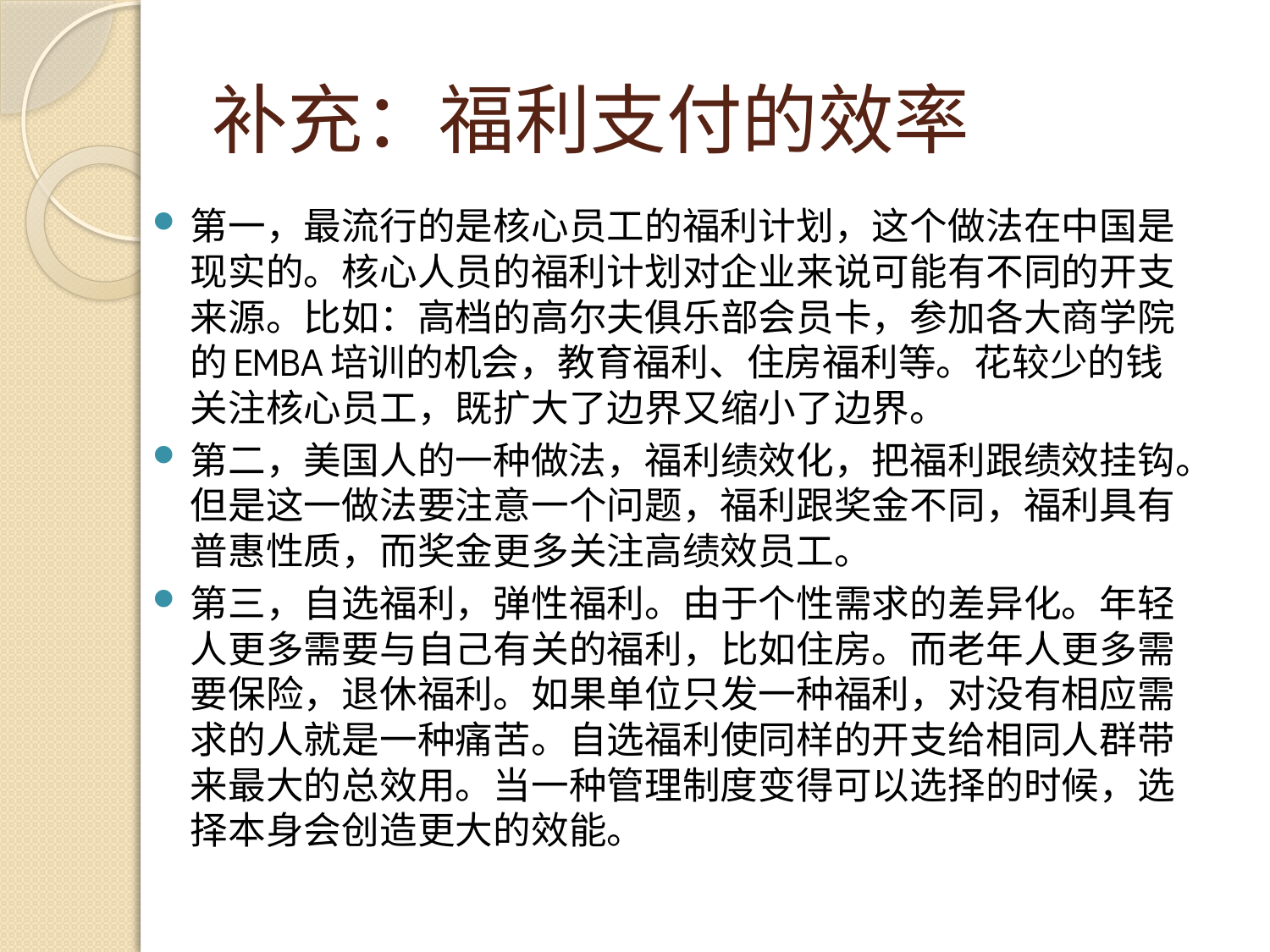

# 补充：福利支付的效率
第一，最流行的是核心员工的福利计划，这个做法在中国是现实的。核心人员的福利计划对企业来说可能有不同的开支来源。比如：高档的高尔夫俱乐部会员卡，参加各大商学院的EMBA培训的机会，教育福利、住房福利等。花较少的钱关注核心员工，既扩大了边界又缩小了边界。
第二，美国人的一种做法，福利绩效化，把福利跟绩效挂钩。但是这一做法要注意一个问题，福利跟奖金不同，福利具有普惠性质，而奖金更多关注高绩效员工。
第三，自选福利，弹性福利。由于个性需求的差异化。年轻人更多需要与自己有关的福利，比如住房。而老年人更多需要保险，退休福利。如果单位只发一种福利，对没有相应需求的人就是一种痛苦。自选福利使同样的开支给相同人群带来最大的总效用。当一种管理制度变得可以选择的时候，选择本身会创造更大的效能。
20